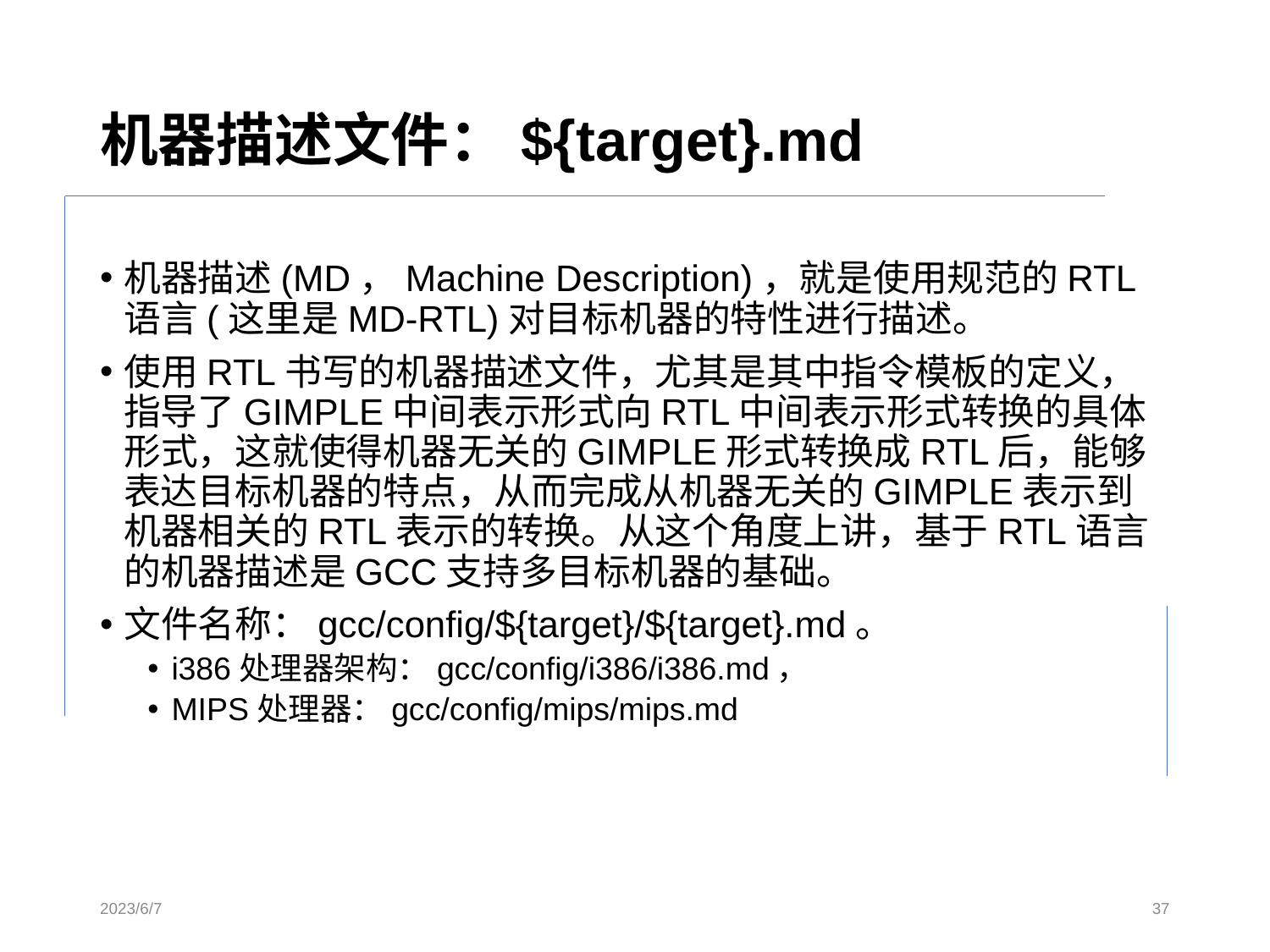

# 机器描述文件：${target}.md
机器描述(MD，Machine Description)，就是使用规范的RTL语言(这里是MD-RTL)对目标机器的特性进行描述。
使用RTL书写的机器描述文件，尤其是其中指令模板的定义，指导了GIMPLE中间表示形式向RTL中间表示形式转换的具体形式，这就使得机器无关的GIMPLE形式转换成RTL后，能够表达目标机器的特点，从而完成从机器无关的GIMPLE表示到机器相关的RTL表示的转换。从这个角度上讲，基于RTL语言的机器描述是GCC支持多目标机器的基础。
文件名称：gcc/config/${target}/${target}.md。
i386处理器架构：gcc/config/i386/i386.md，
MIPS处理器：gcc/config/mips/mips.md

2023/6/7
37